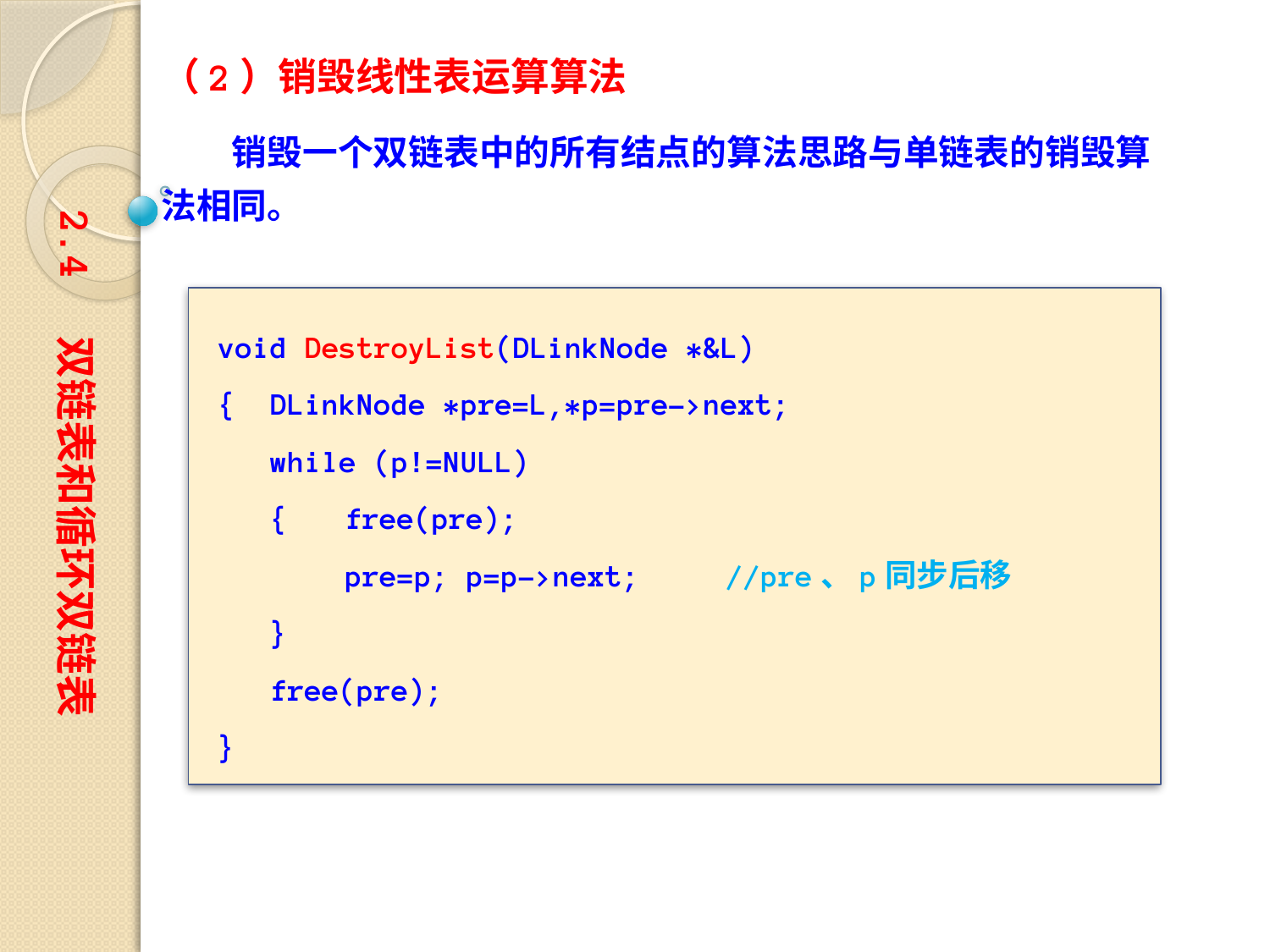

（2）销毁线性表运算算法
　　销毁一个双链表中的所有结点的算法思路与单链表的销毁算法相同。
2.4  双链表和循环双链表
void DestroyList(DLinkNode *&L)
{  DLinkNode *pre=L,*p=pre->next;
   while (p!=NULL)
   {	free(pre);
	pre=p; p=p->next;	//pre、p同步后移
   }
   free(pre);
}